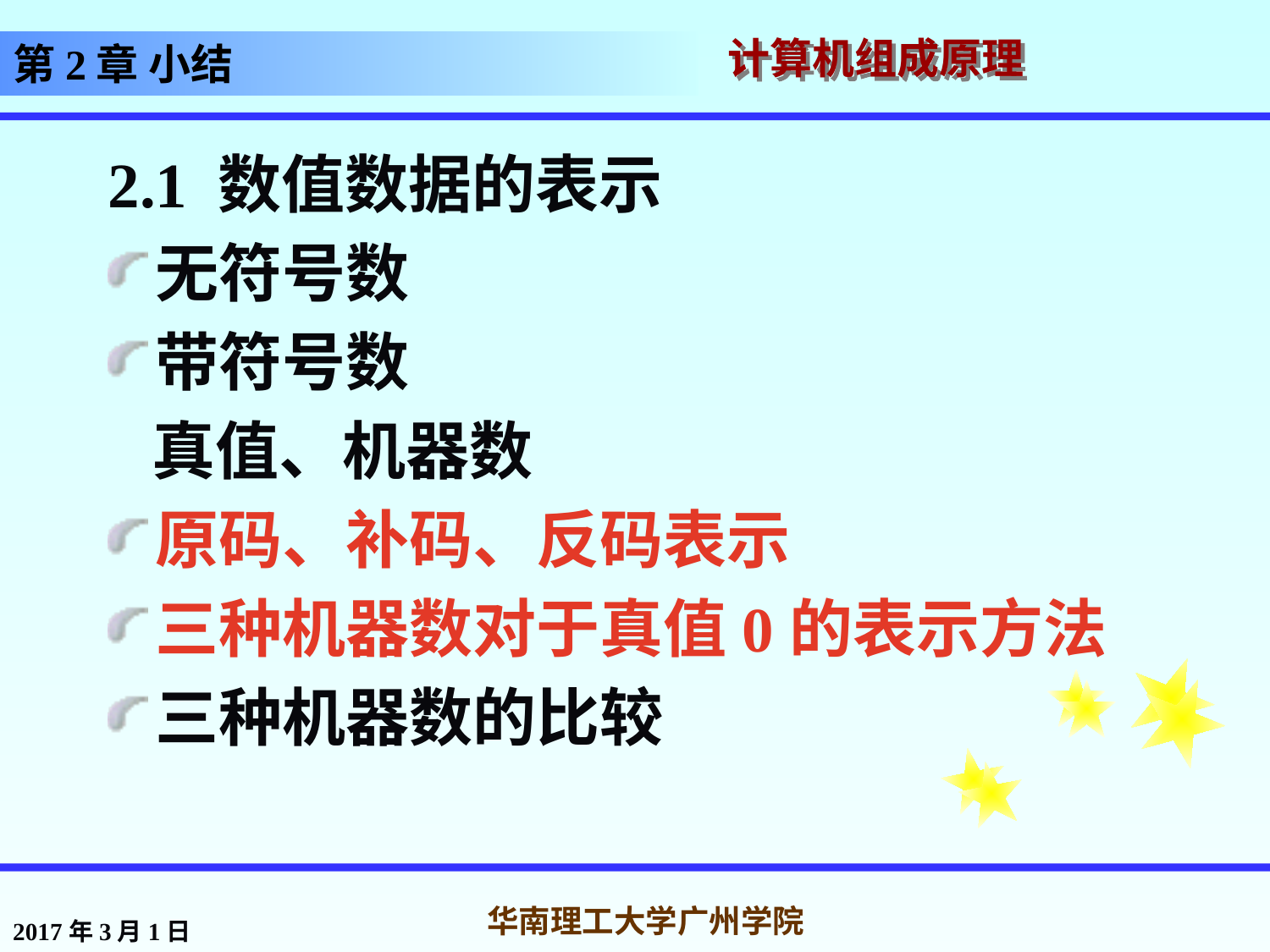

# 第2章 小结
2.1 数值数据的表示
无符号数
带符号数
  真值、机器数
原码、补码、反码表示
三种机器数对于真值0的表示方法
三种机器数的比较
2017年3月1日
华南理工大学广州学院